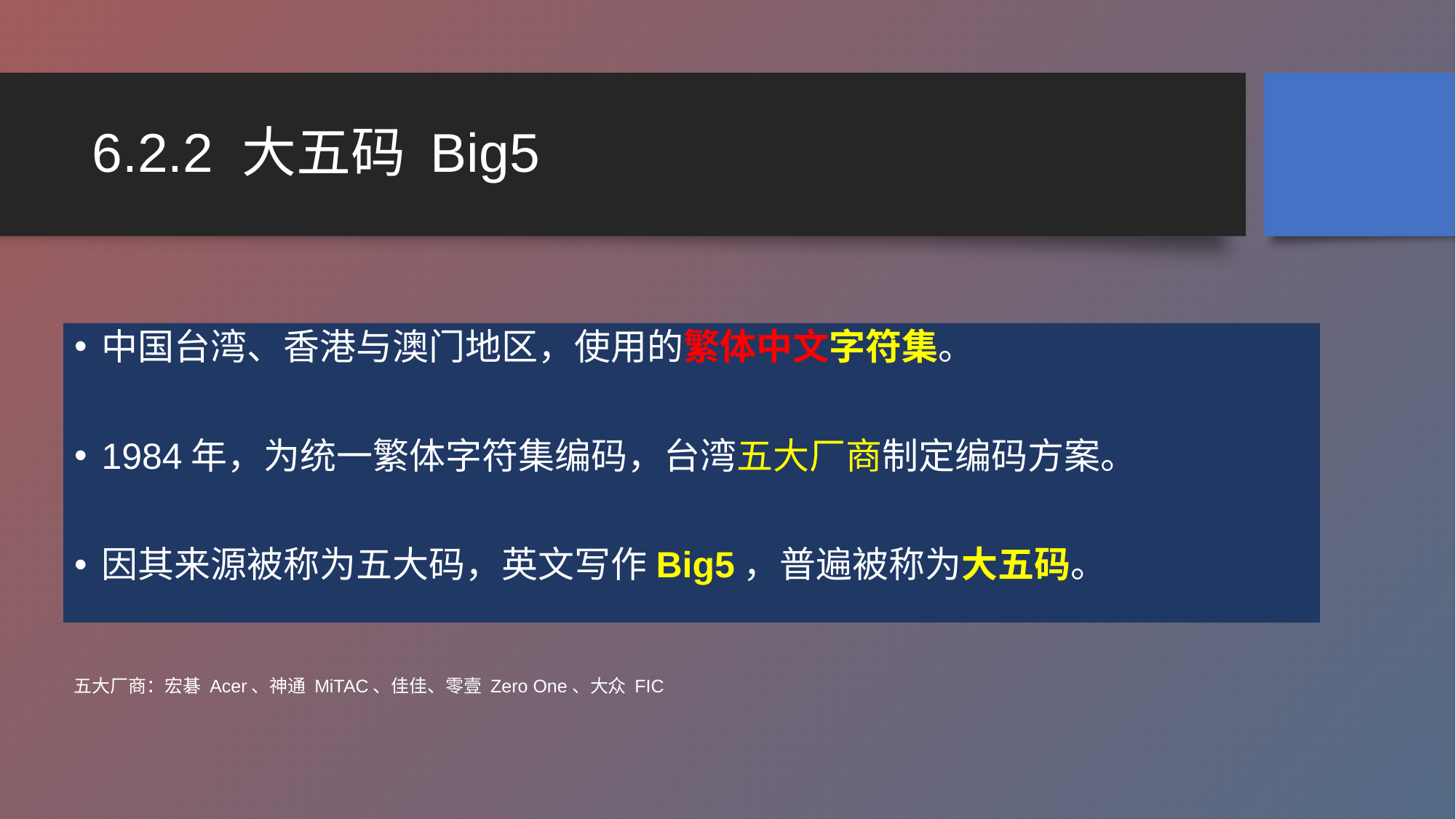

# 6.2.2 大五码 Big5
中国台湾、香港与澳门地区，使用的繁体中文字符集。

1984年，为统一繁体字符集编码，台湾五大厂商制定编码方案。

因其来源被称为五大码，英文写作Big5，普遍被称为大五码。
五大厂商：宏碁 Acer、神通 MiTAC、佳佳、零壹 Zero One、大众 FIC